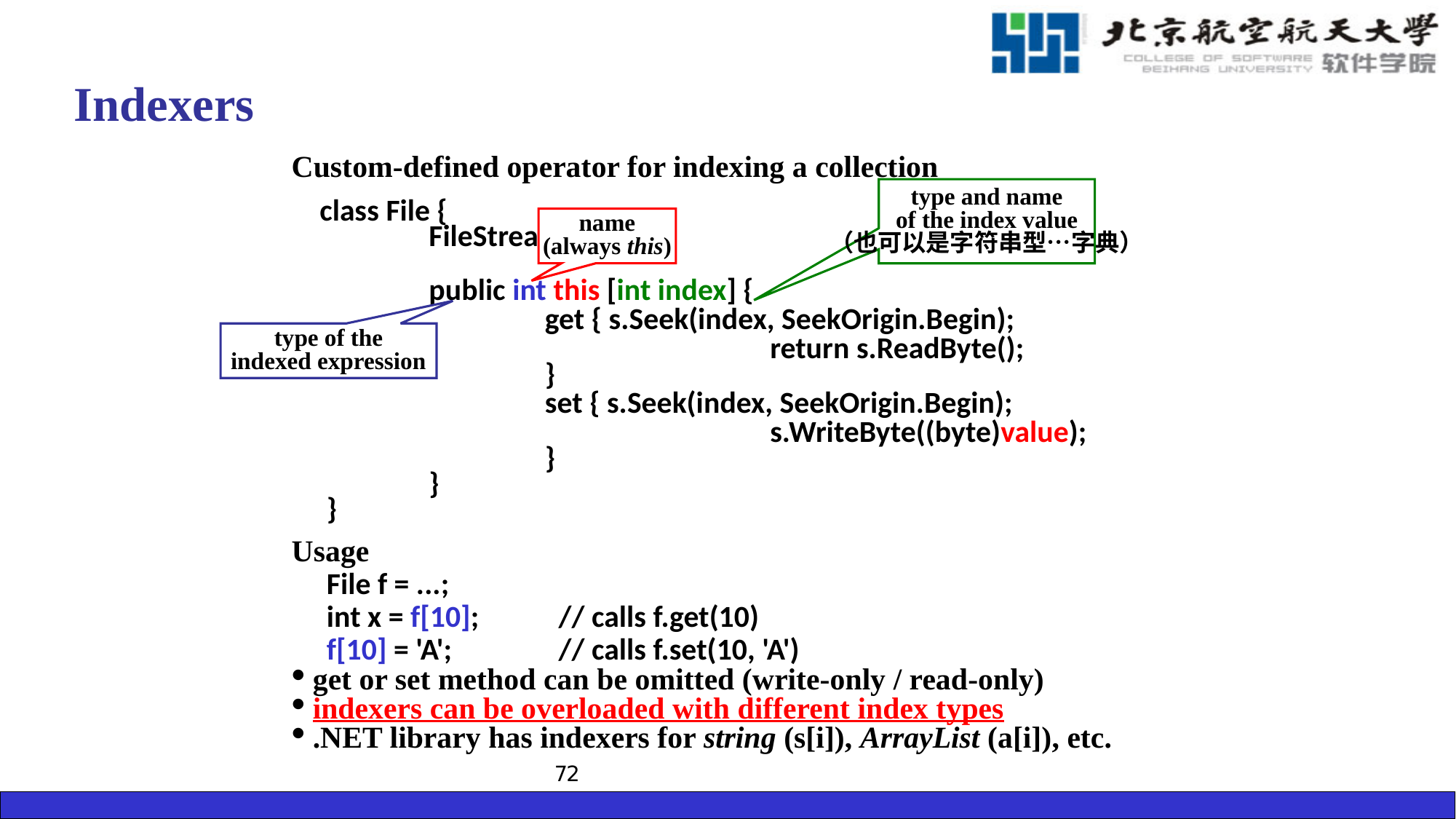

# Indexers
Custom-defined operator for indexing a collection

	 class File {
		 FileStream s;

		 public int this [int index] {
			  get { s.Seek(index, SeekOrigin.Begin);
					   return s.ReadByte();
			  }
			  set { s.Seek(index, SeekOrigin.Begin);
					   s.WriteByte((byte)value);
			  }
		 }
	  }

Usage
	  File f = ...;
	  int x = f[10];	    // calls f.get(10)
	  f[10] = 'A';	    // calls f.set(10, 'A')
get or set method can be omitted (write-only / read-only)
indexers can be overloaded with different index types
.NET library has indexers for string (s[i]), ArrayList (a[i]), etc.
type and name
of the index value
（也可以是字符串型…字典）
name
(always this)
type of the
indexed expression
72